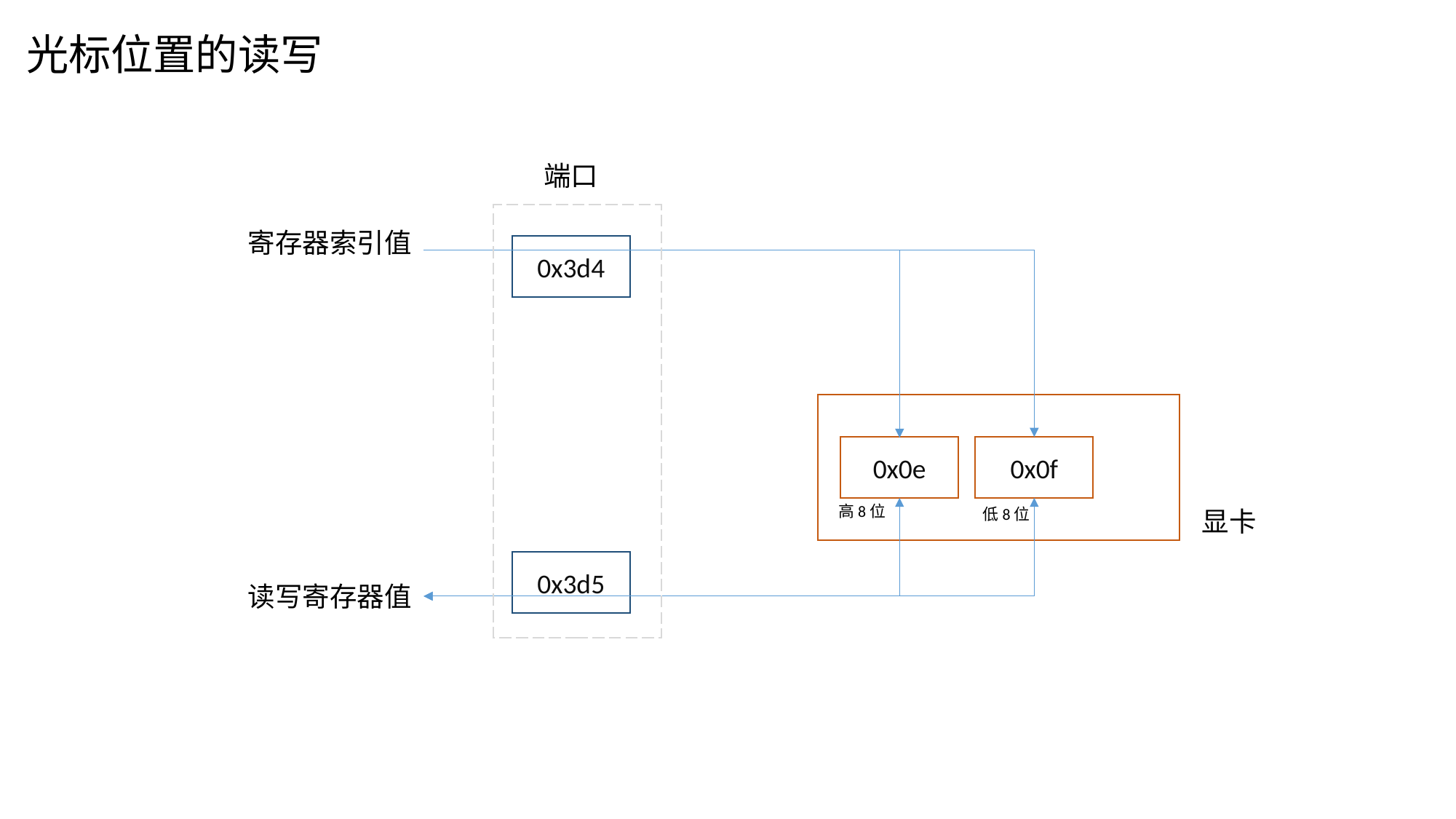

光标位置的读写
端口

寄存器索引值
0x3d4

0x0e
0x0f
高8位
低8位
显卡
0x3d5
读写寄存器值